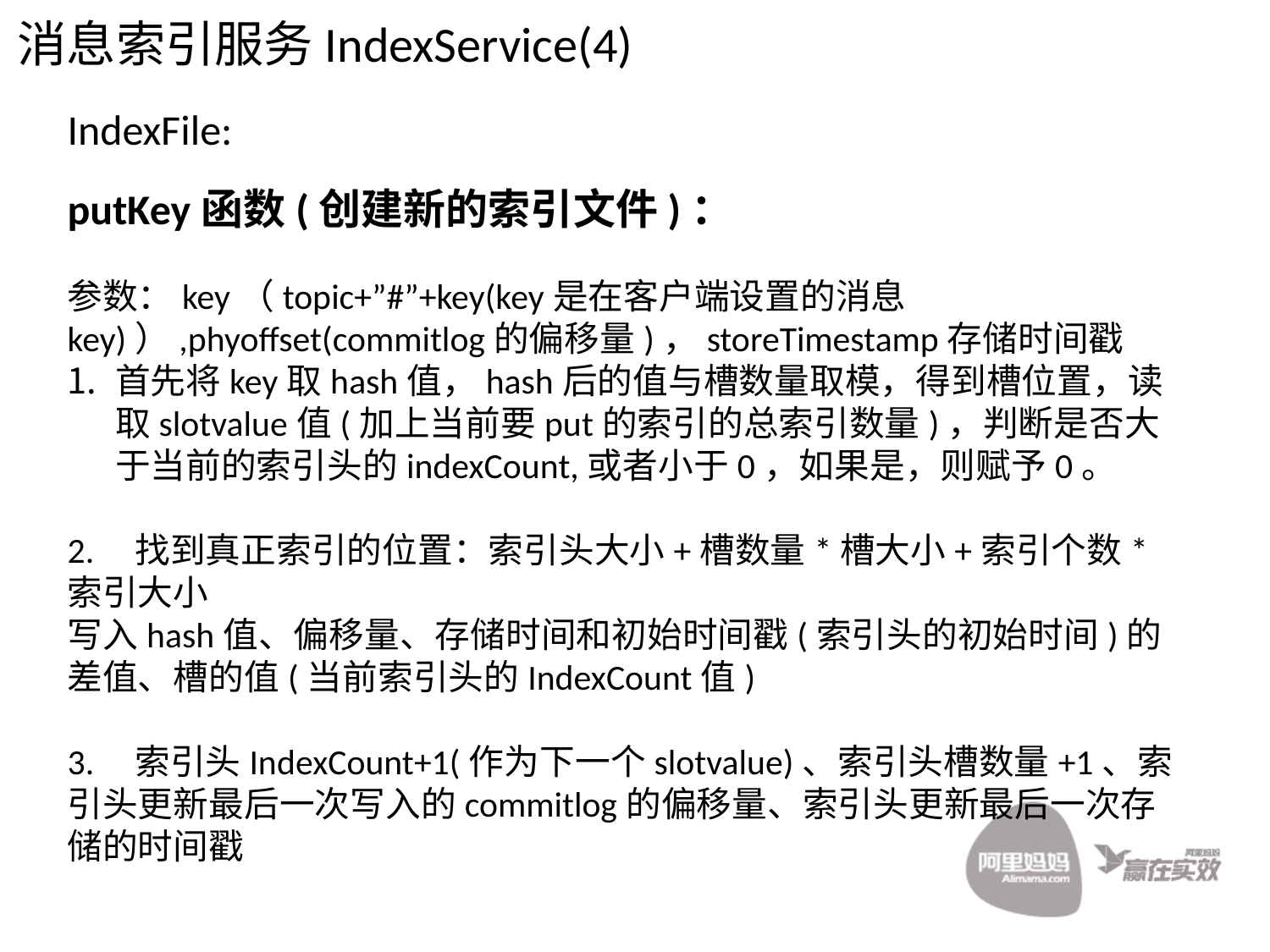

消息索引服务IndexService(4)
IndexFile:
putKey函数(创建新的索引文件)：
参数：key（topic+”#”+key(key是在客户端设置的消息key)）,phyoffset(commitlog的偏移量)，storeTimestamp存储时间戳
首先将key取hash值，hash后的值与槽数量取模，得到槽位置，读取slotvalue值(加上当前要put的索引的总索引数量)，判断是否大于当前的索引头的indexCount,或者小于0，如果是，则赋予0。

2.    找到真正索引的位置：索引头大小+槽数量*槽大小+索引个数*索引大小
写入hash值、偏移量、存储时间和初始时间戳(索引头的初始时间)的差值、槽的值(当前索引头的IndexCount值)

3.    索引头IndexCount+1(作为下一个slotvalue)、索引头槽数量+1、索引头更新最后一次写入的commitlog的偏移量、索引头更新最后一次存储的时间戳